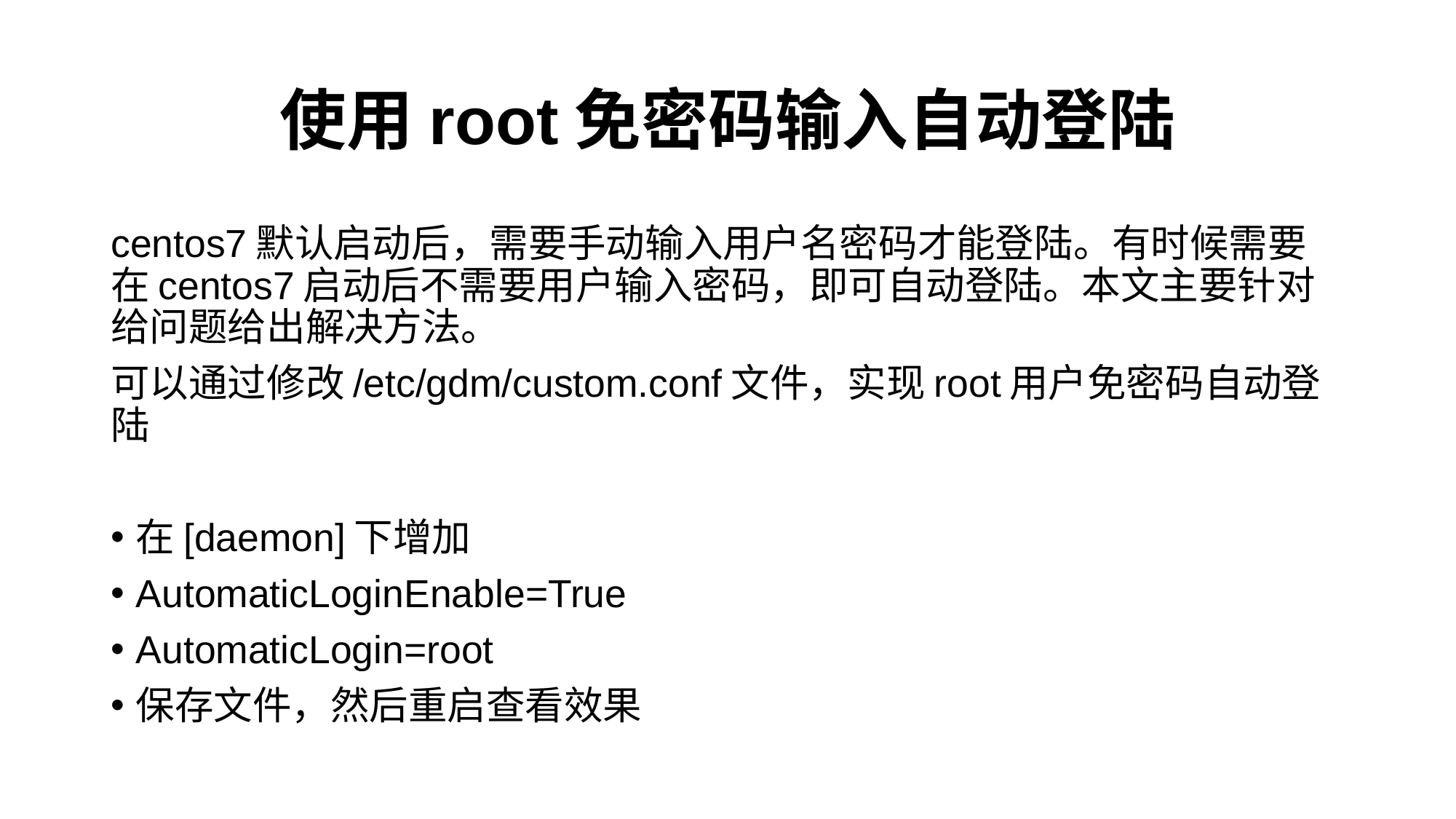

# 使用root免密码输入自动登陆
centos7默认启动后，需要手动输入用户名密码才能登陆。有时候需要在centos7启动后不需要用户输入密码，即可自动登陆。本文主要针对给问题给出解决方法。
可以通过修改/etc/gdm/custom.conf文件，实现root用户免密码自动登陆

在[daemon]下增加
AutomaticLoginEnable=True
AutomaticLogin=root
保存文件，然后重启查看效果